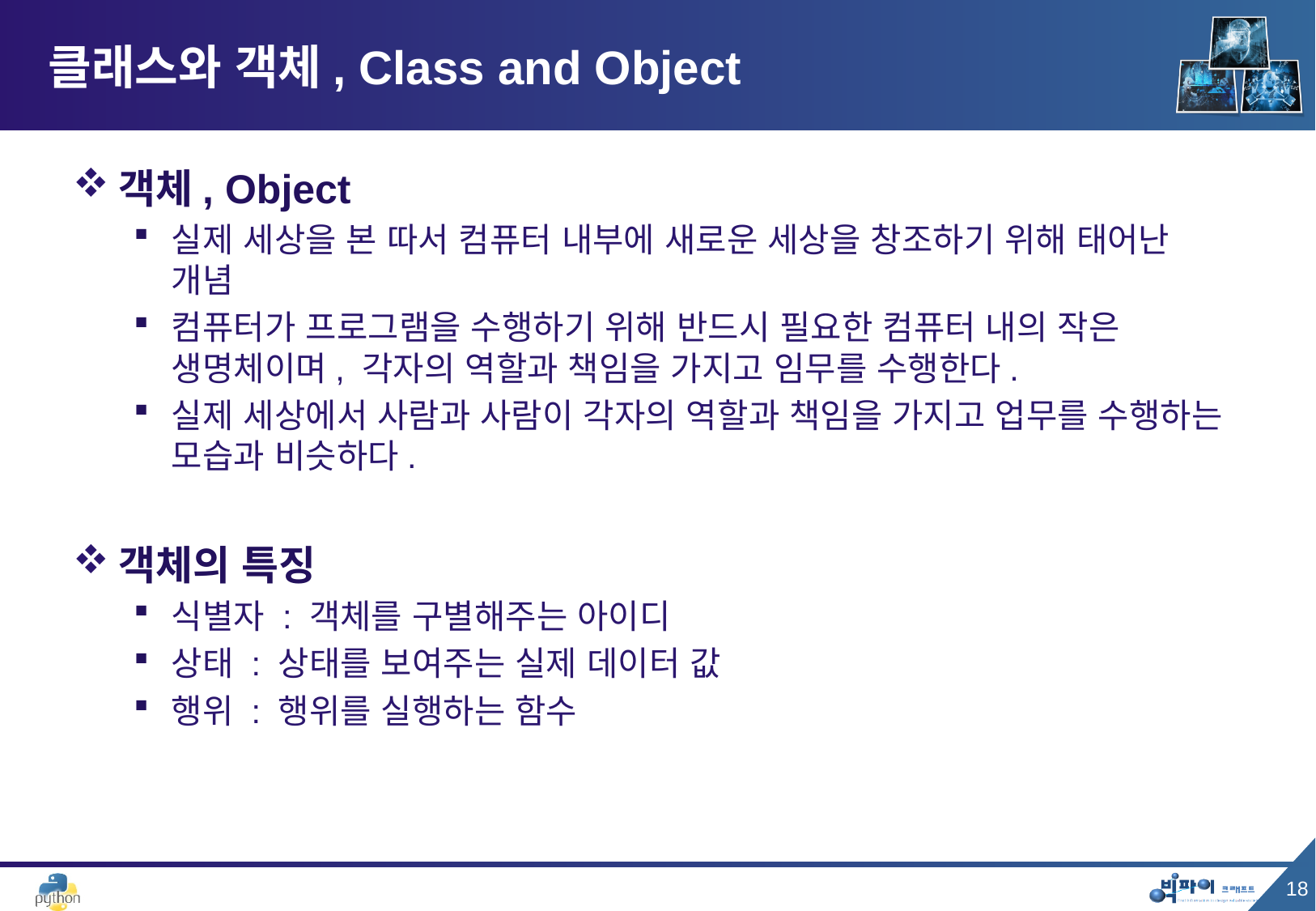

# 클래스와 객체, Class and Object
객체, Object
실제 세상을 본 따서 컴퓨터 내부에 새로운 세상을 창조하기 위해 태어난 개념
컴퓨터가 프로그램을 수행하기 위해 반드시 필요한 컴퓨터 내의 작은 생명체이며, 각자의 역할과 책임을 가지고 임무를 수행한다.
실제 세상에서 사람과 사람이 각자의 역할과 책임을 가지고 업무를 수행하는 모습과 비슷하다.

객체의 특징
식별자 : 객체를 구별해주는 아이디
상태 : 상태를 보여주는 실제 데이터 값
행위 : 행위를 실행하는 함수